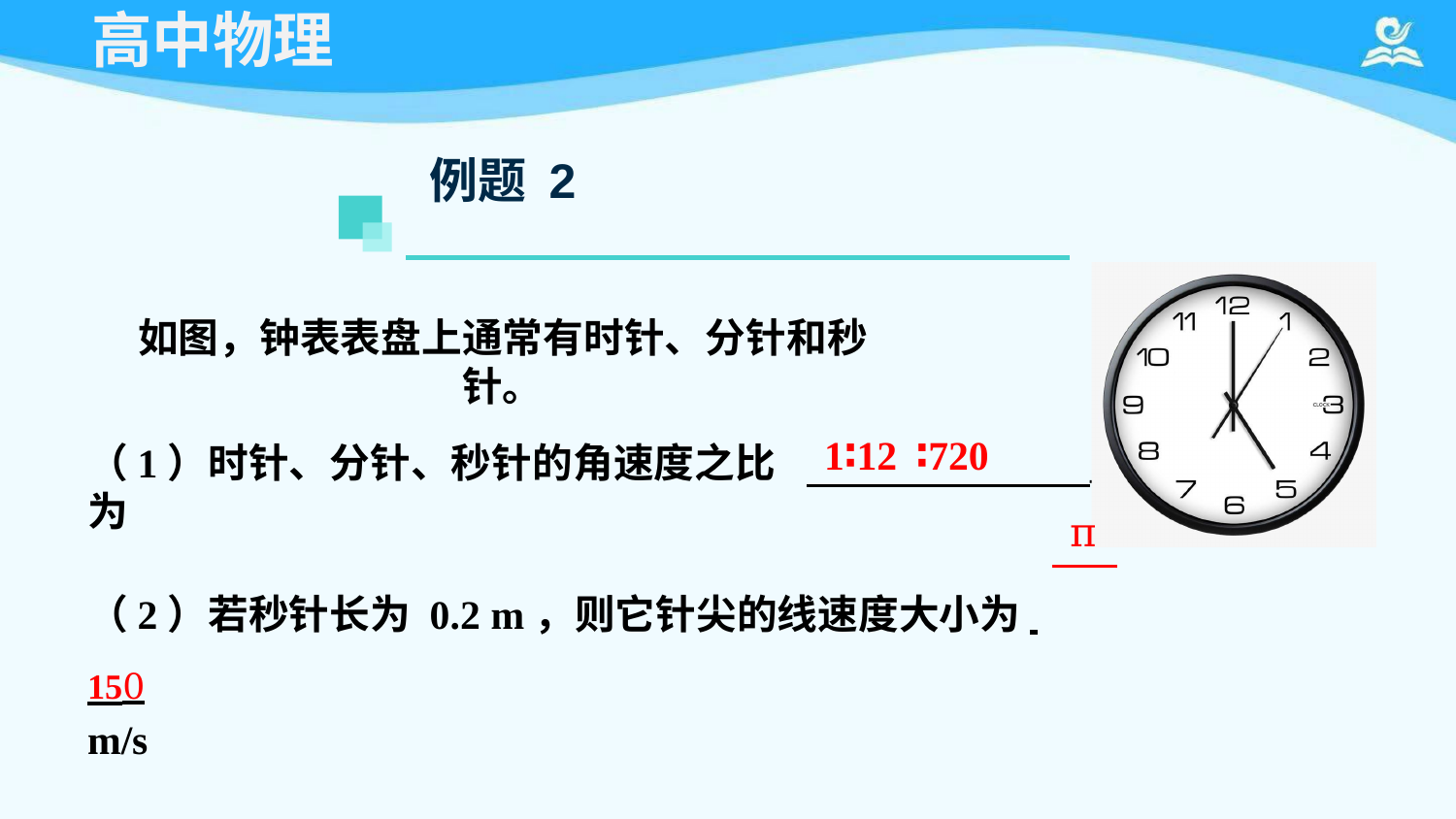

# 高中物理
例题 2

如图，钟表表盘上通常有时针、分针和秒针。

1∶12 ∶720
（1）时针、分针、秒针的角速度之比为
_

π
（2）若秒针长为 0.2 m，则它针尖的线速度大小为  	150	 m/s